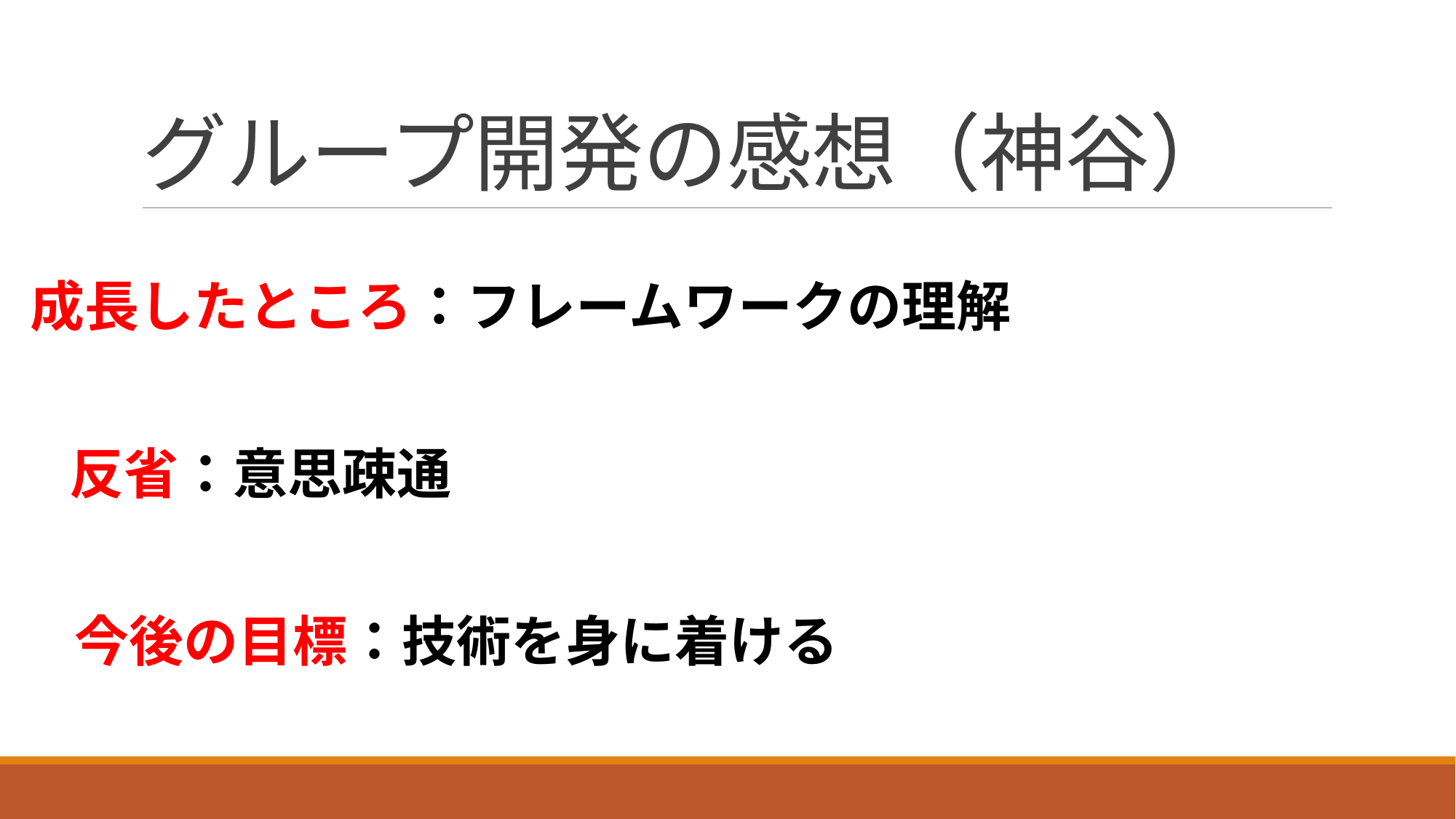

# グループ開発の感想（神谷）
成長したところ：フレームワークの理解
反省：意思疎通
今後の目標：技術を身に着ける